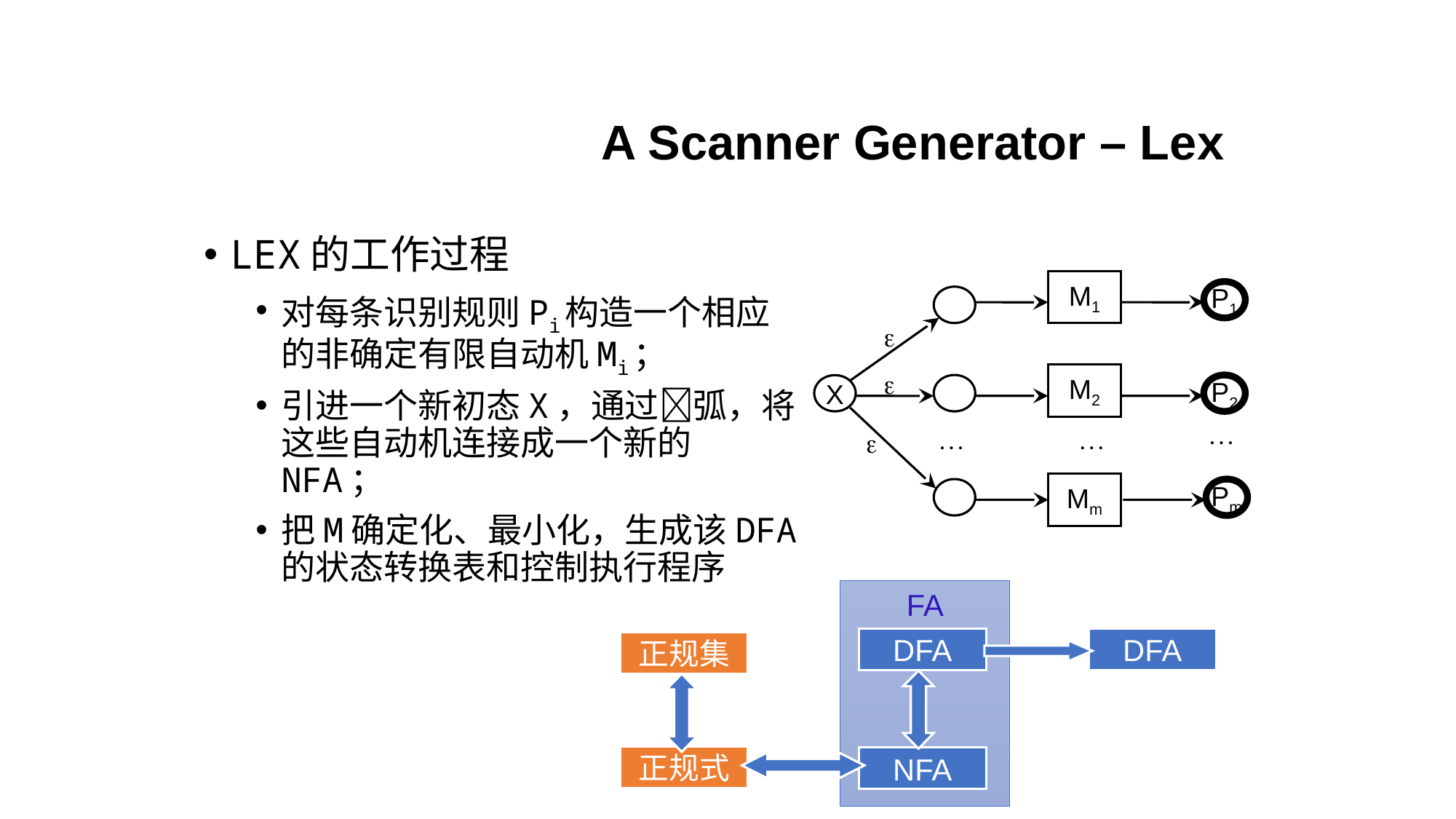

# A Scanner Generator – Lex
LEX的工作过程
对每条识别规则Pi构造一个相应的非确定有限自动机Mi；
引进一个新初态X，通过ε弧，将这些自动机连接成一个新的NFA；
把M确定化、最小化，生成该DFA的状态转换表和控制执行程序
M1
P1

ε
ε
X

ε
M2

P2

…
…
…
Mm

Pm

FA
DFA
DFA
正规集

正规式
NFA